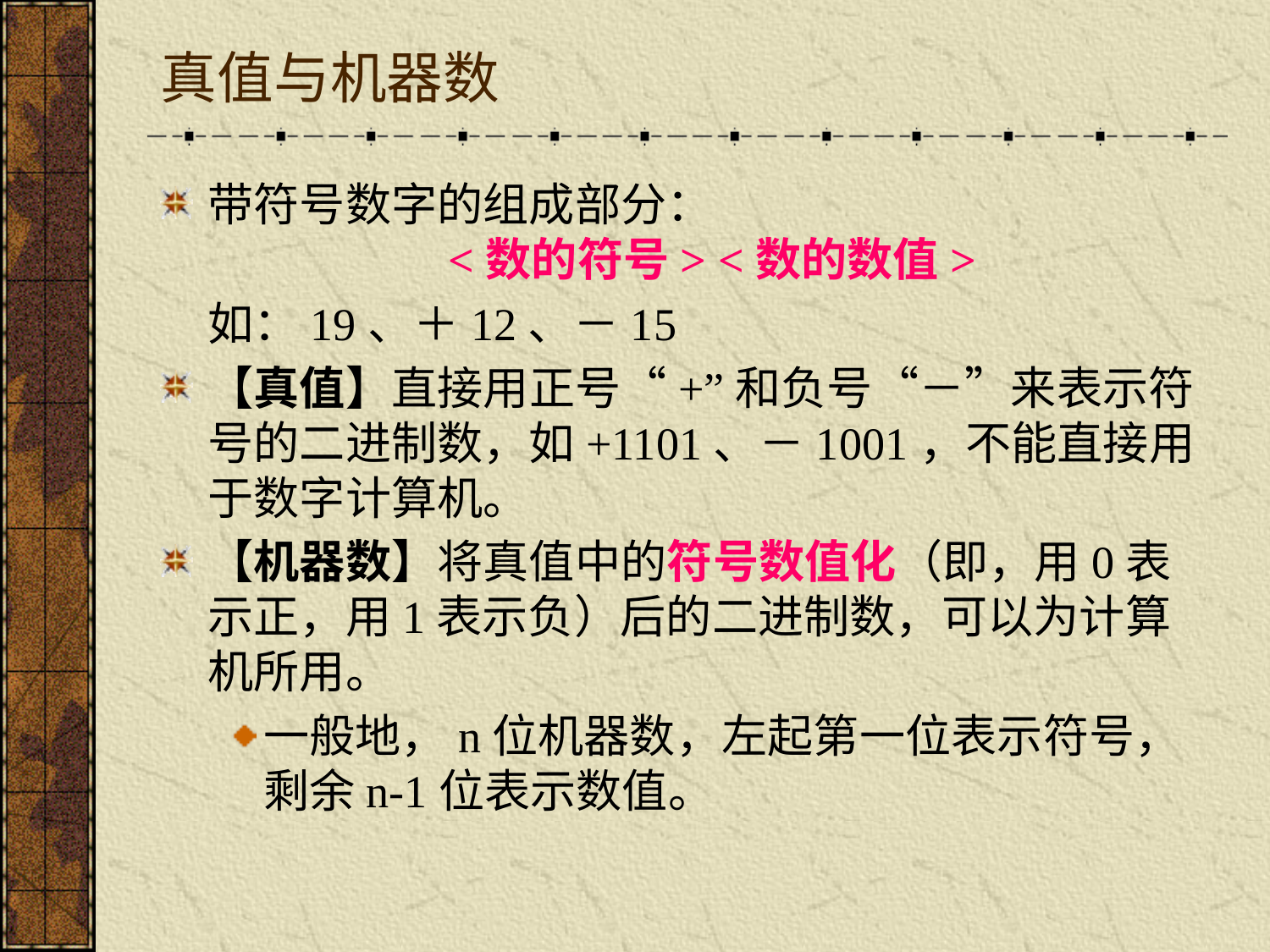

# 真值与机器数
带符号数字的组成部分：
　　　　　<数的符号> <数的数值>
	如：19、＋12、－15
【真值】直接用正号“+”和负号“－”来表示符号的二进制数，如+1101、－1001，不能直接用于数字计算机。
【机器数】将真值中的符号数值化（即，用0表示正，用1表示负）后的二进制数，可以为计算机所用。
一般地，n位机器数，左起第一位表示符号，剩余n-1位表示数值。